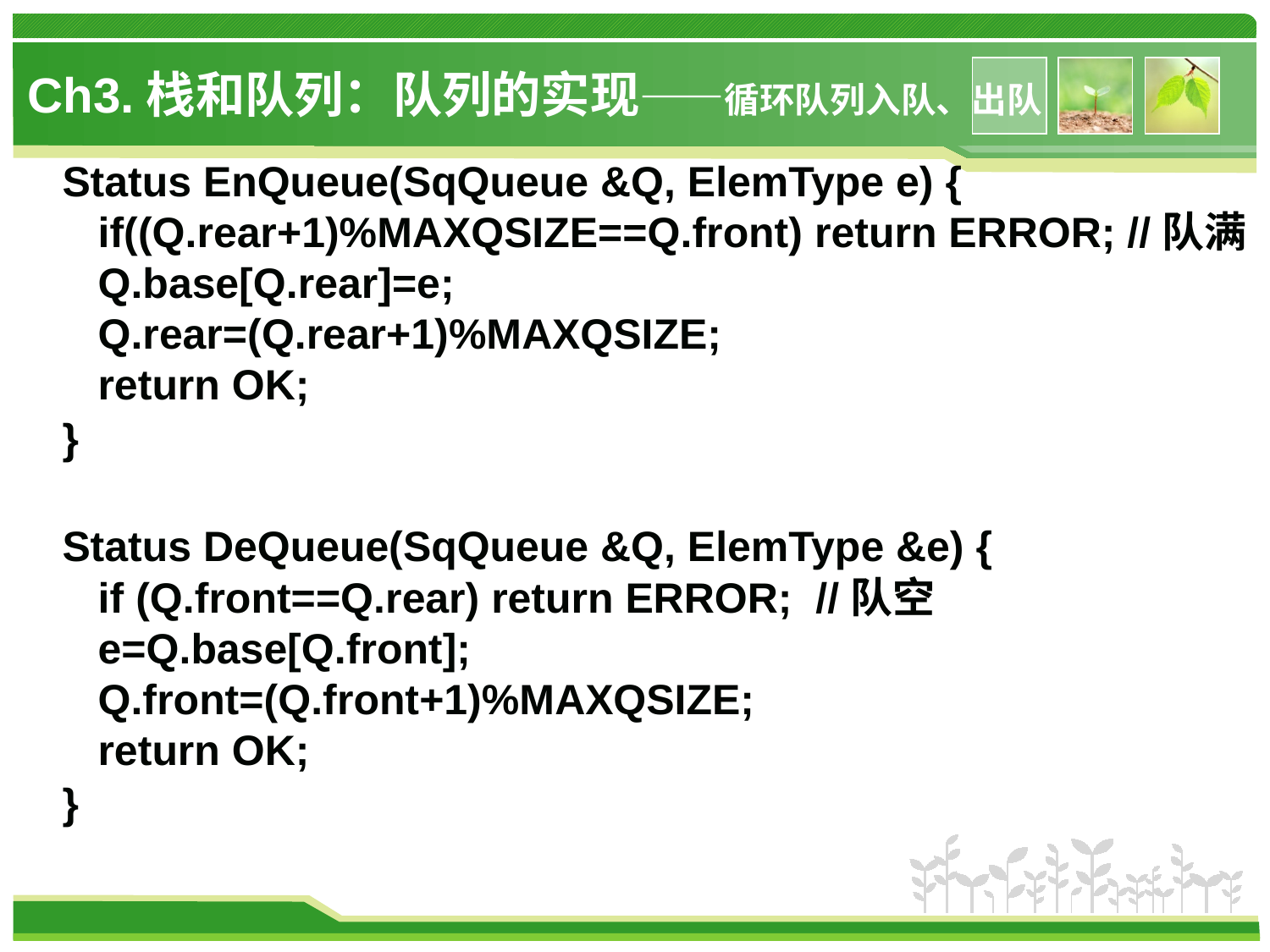

Ch3.栈和队列：队列的实现——循环队列入队、出队
Status EnQueue(SqQueue &Q, ElemType e) {
   if((Q.rear+1)%MAXQSIZE==Q.front) return ERROR; //队满
   Q.base[Q.rear]=e;
   Q.rear=(Q.rear+1)%MAXQSIZE;
   return OK;
}

Status DeQueue(SqQueue &Q, ElemType &e) {
   if (Q.front==Q.rear) return ERROR;  //队空
   e=Q.base[Q.front];
   Q.front=(Q.front+1)%MAXQSIZE;
   return OK;
}
68